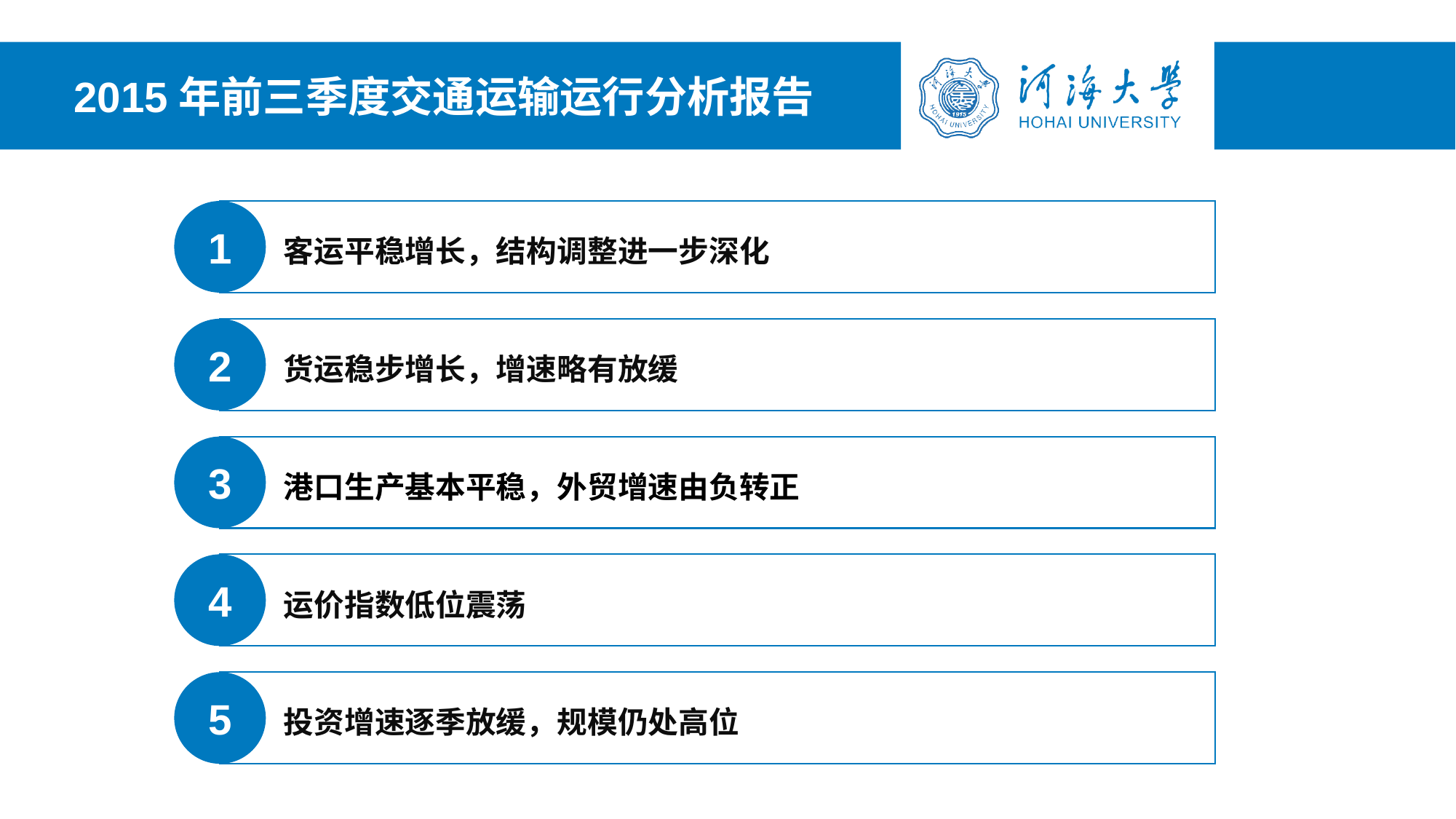

2015年前三季度交通运输运行分析报告
1

客运平稳增长，结构调整进一步深化
2

货运稳步增长，增速略有放缓
3

港口生产基本平稳，外贸增速由负转正
4

运价指数低位震荡
5

投资增速逐季放缓，规模仍处高位